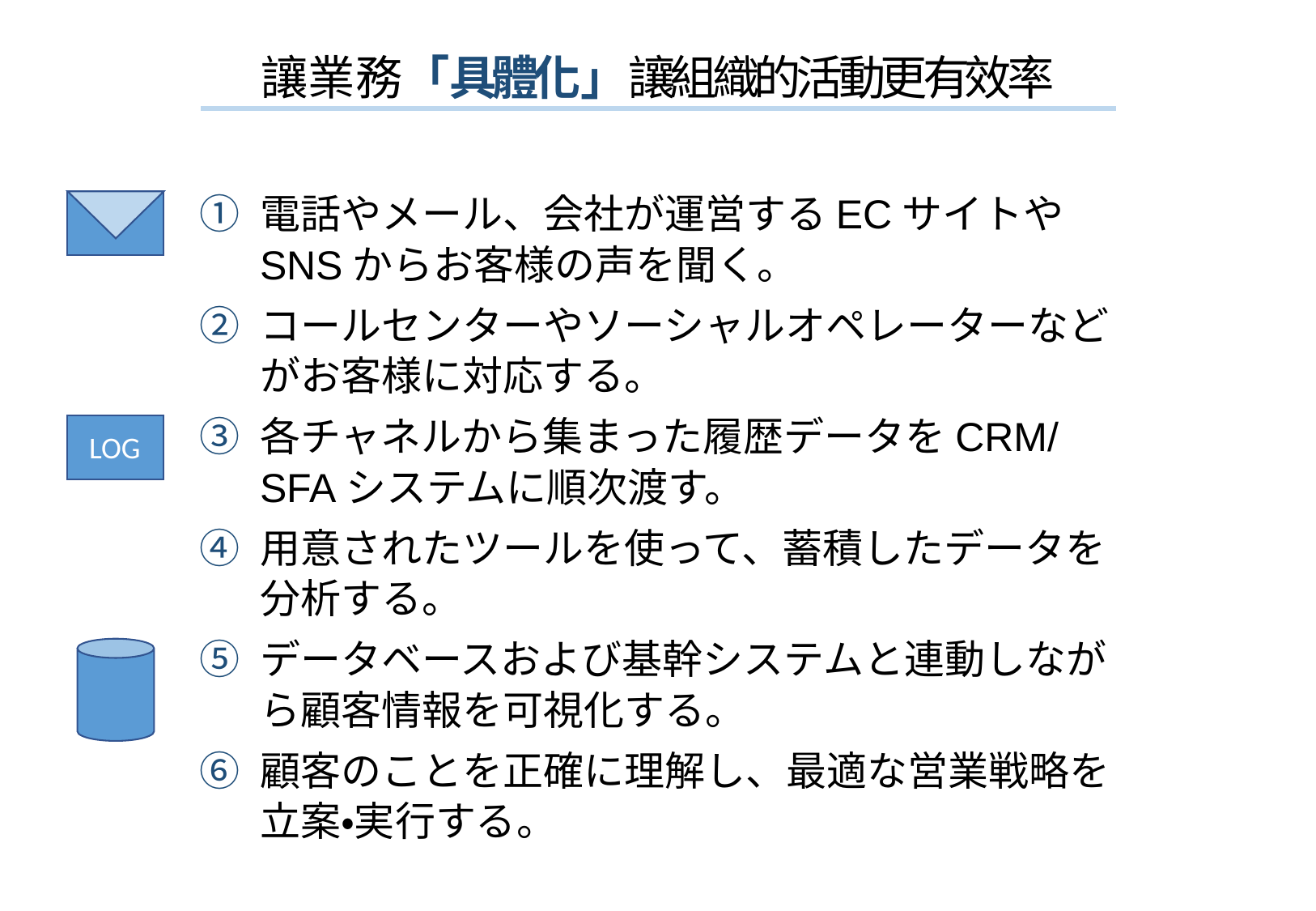

讓業務「具體化」讓組織的活動更有效率
電話やメール、会社が運営するECサイトやSNSからお客様の声を聞く。
コールセンターやソーシャルオペレーターなどがお客様に対応する。
各チャネルから集まった履歴データをCRM/SFAシステムに順次渡す。
用意されたツールを使って、蓄積したデータを分析する。
データベースおよび基幹システムと連動しながら顧客情報を可視化する。
顧客のことを正確に理解し、最適な営業戦略を立案・実行する。

LOG